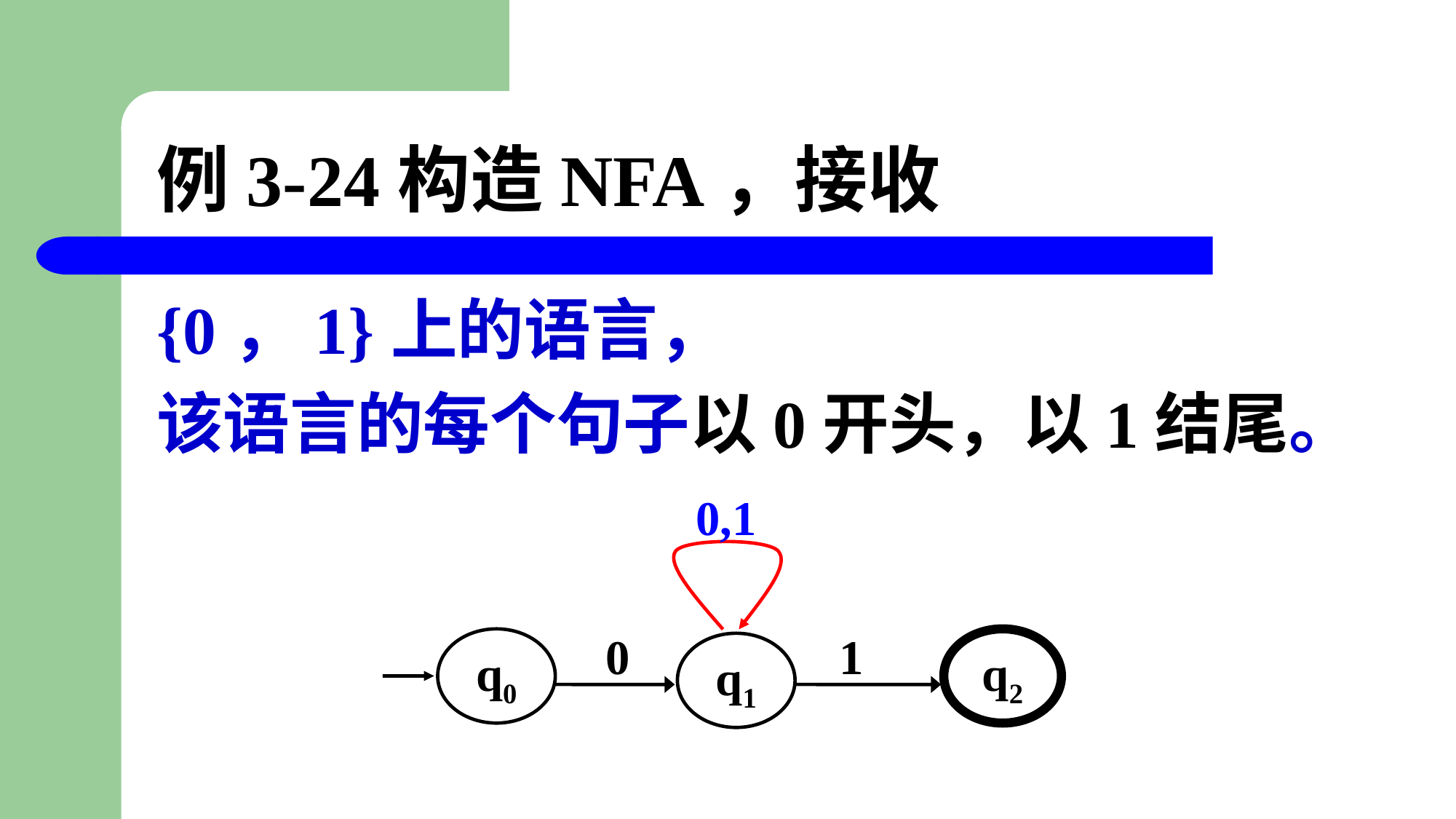

# 例3-24构造NFA，接收
{0，1}上的语言，
该语言的每个句子以0开头，以1结尾。
0,1

0
1
q0
q2
q1